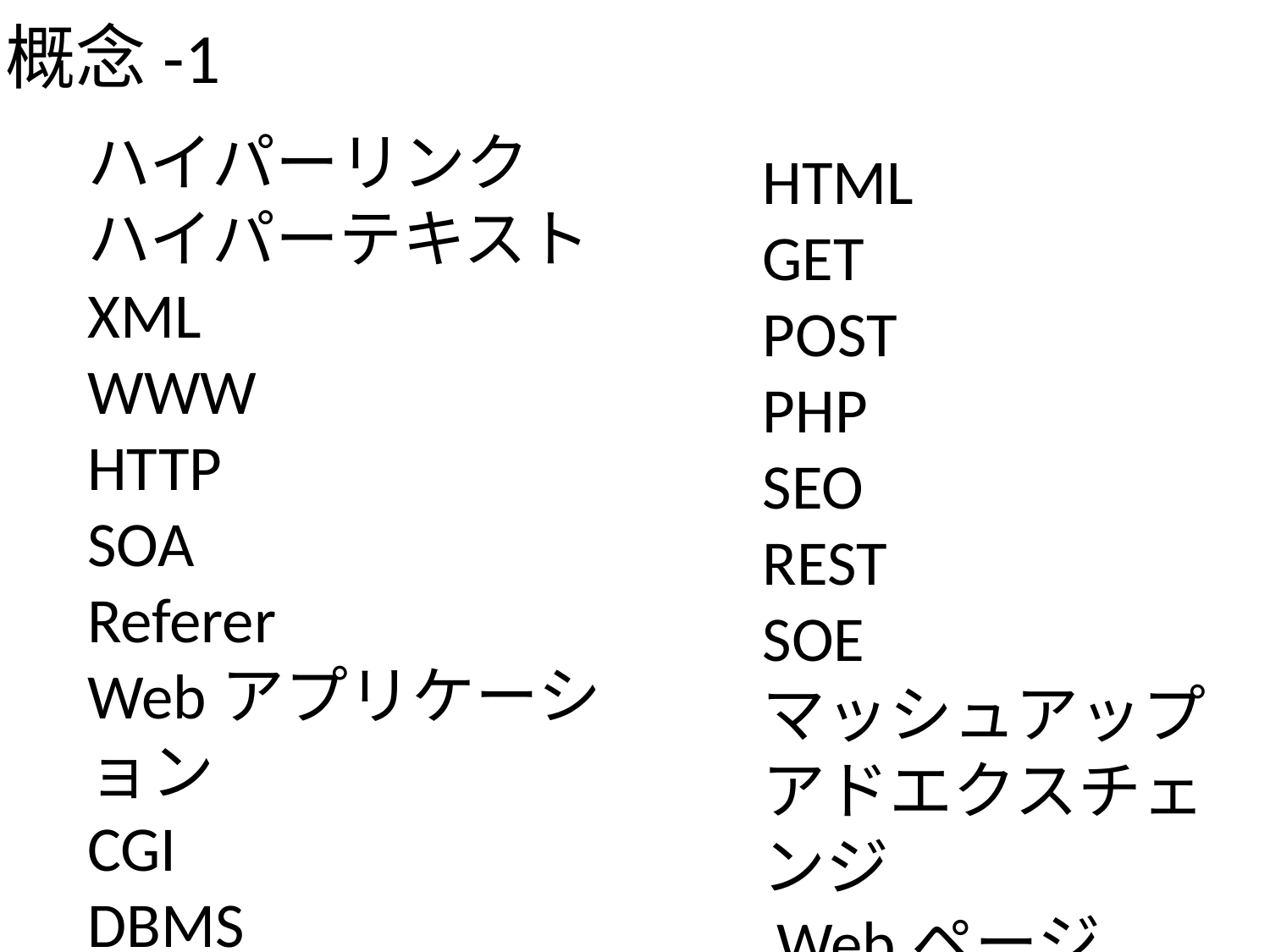

概念-1
ハイパーリンク
ハイパーテキスト
XML
WWW
HTTP
SOA
Referer
Webアプリケーション
CGI
DBMS
HTML
GET
POST
PHP
SEO
REST
SOE
マッシュアップ
アドエクスチェンジ
 Webページ